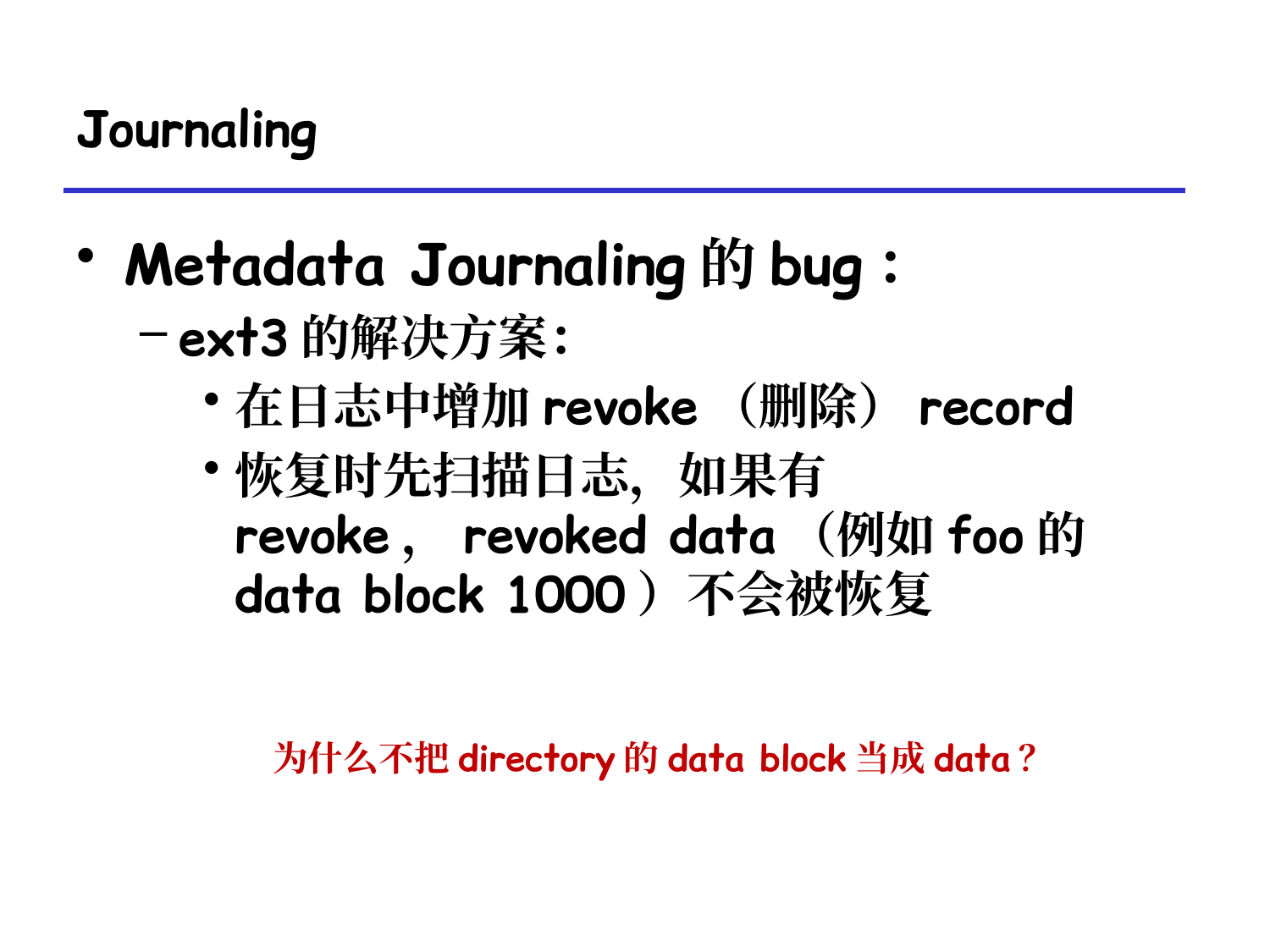

# Journaling
Metadata Journaling的bug：
ext3的解决方案：
在日志中增加revoke（删除）record
恢复时先扫描日志，如果有revoke，revoked data（例如foo的data block 1000）不会被恢复
为什么不把directory的data block当成data？